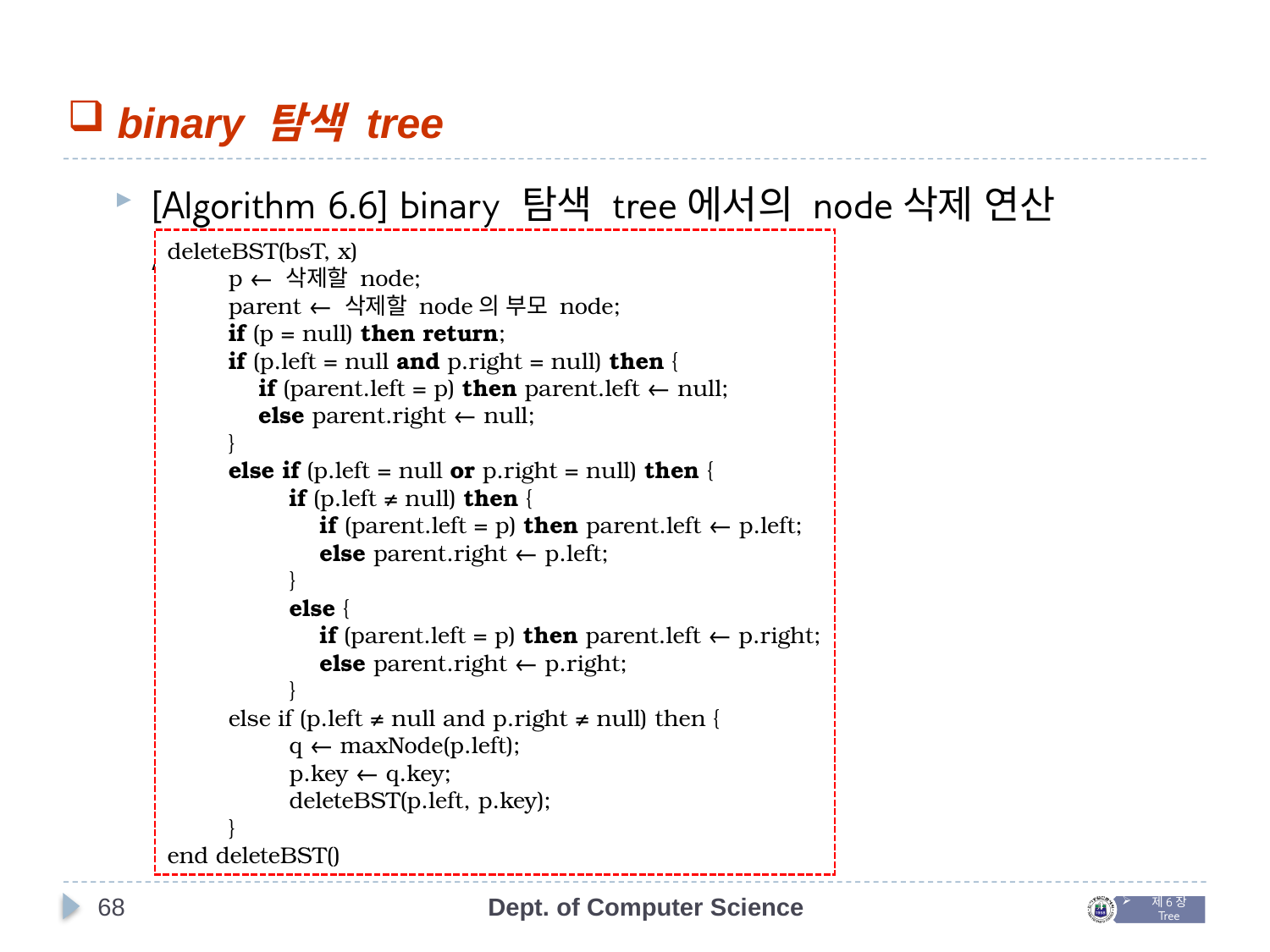

binary 탐색 tree
[Algorithm 6.6] binary 탐색 tree에서의 node삭제 연산 Algorithm
deleteBST(bsT, x)
        p ← 삭제할 node;
        parent ← 삭제할 node의 부모 node;
        if (p = null) then return;
        if (p.left = null and p.right = null) then {
            if (parent.left = p) then parent.left ← null;
            else parent.right ← null;
        }
        else if (p.left = null or p.right = null) then {
                if (p.left ≠ null) then {
                    if (parent.left = p) then parent.left ← p.left;
                    else parent.right ← p.left;
                }
                else {
                    if (parent.left = p) then parent.left ← p.right;
                    else parent.right ← p.right;
                }
        else if (p.left ≠ null and p.right ≠ null) then {
                q ← maxNode(p.left);
                p.key ← q.key;
                deleteBST(p.left, p.key);
        }
end deleteBST()

68
Dept. of Computer Science